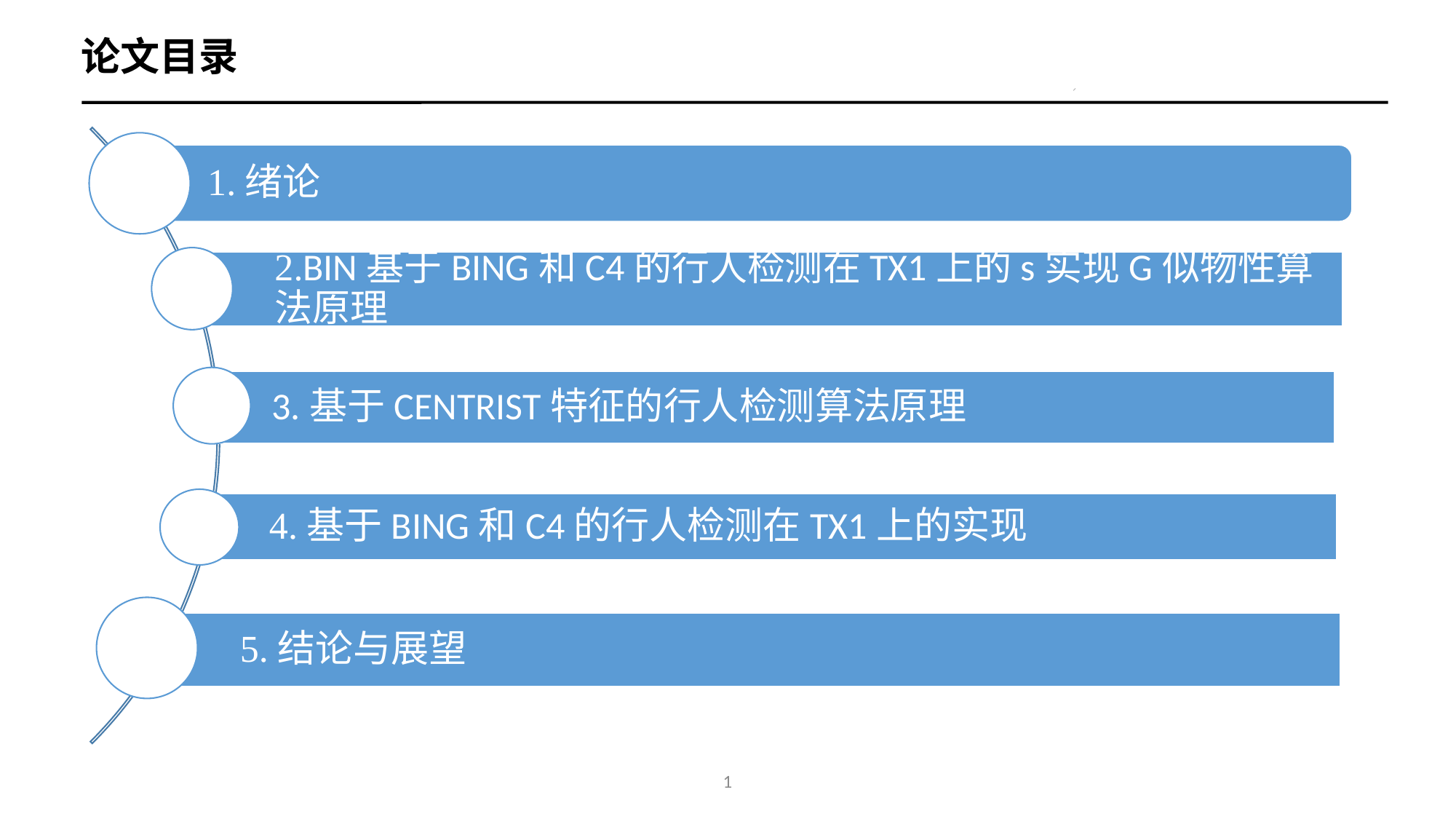

论文目录

1.绪论
2.BIN基于BING和C4的行人检测在TX1上的s实现G似物性算法原理
3.基于CENTRIST特征的行人检测算法原理
4.基于BING和C4的行人检测在TX1上的实现
   5.结论与展望
1